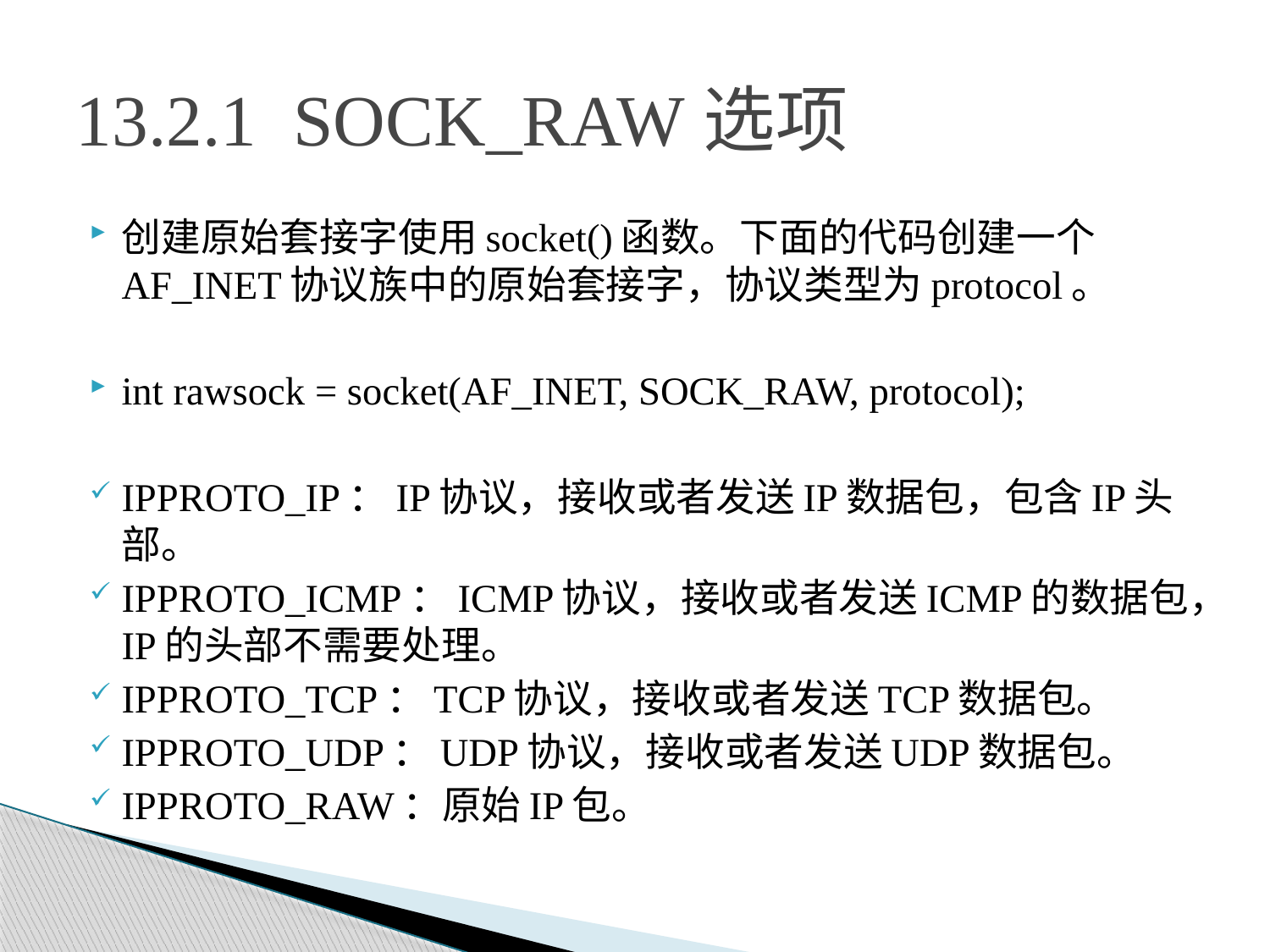

# 13.2.1  SOCK_RAW选项
创建原始套接字使用socket()函数。下面的代码创建一个AF_INET协议族中的原始套接字，协议类型为protocol。

int rawsock = socket(AF_INET, SOCK_RAW, protocol);

IPPROTO_IP：IP协议，接收或者发送IP数据包，包含IP头部。
IPPROTO_ICMP：ICMP协议，接收或者发送ICMP的数据包，IP的头部不需要处理。
IPPROTO_TCP：TCP协议，接收或者发送TCP数据包。
IPPROTO_UDP：UDP协议，接收或者发送UDP数据包。
IPPROTO_RAW：原始IP包。